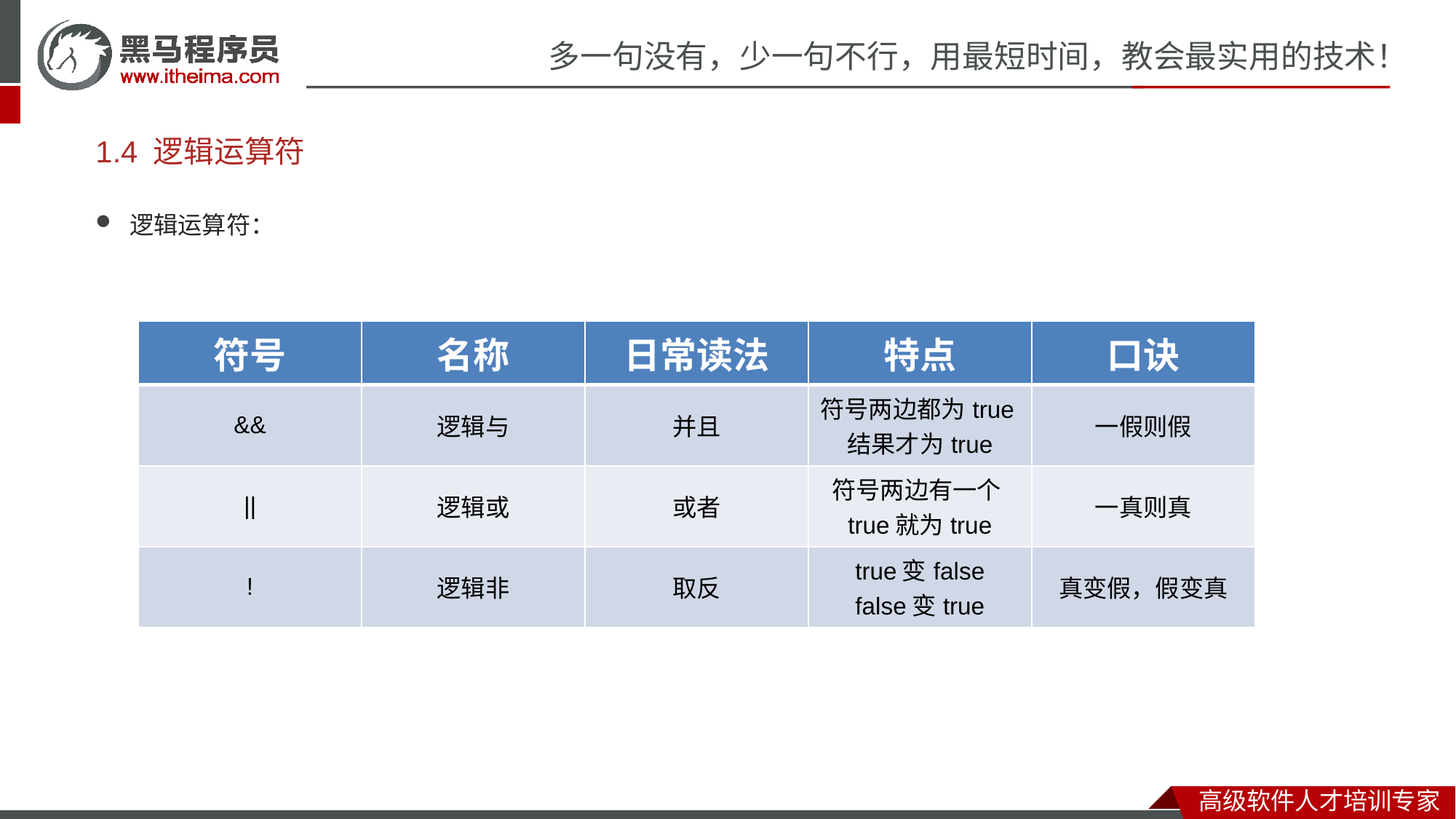

# 1.4 逻辑运算符
逻辑运算符：

| 符号 | 名称 | 日常读法 | 特点 | 口诀 |
| --- | --- | --- | --- | --- |
| && | 逻辑与 | 并且 | 符号两边都为true结果才为true | 一假则假 |
| || | 逻辑或 | 或者 | 符号两边有一个true就为true | 一真则真 |
| ! | 逻辑非 | 取反 | true变false false变true | 真变假，假变真 |